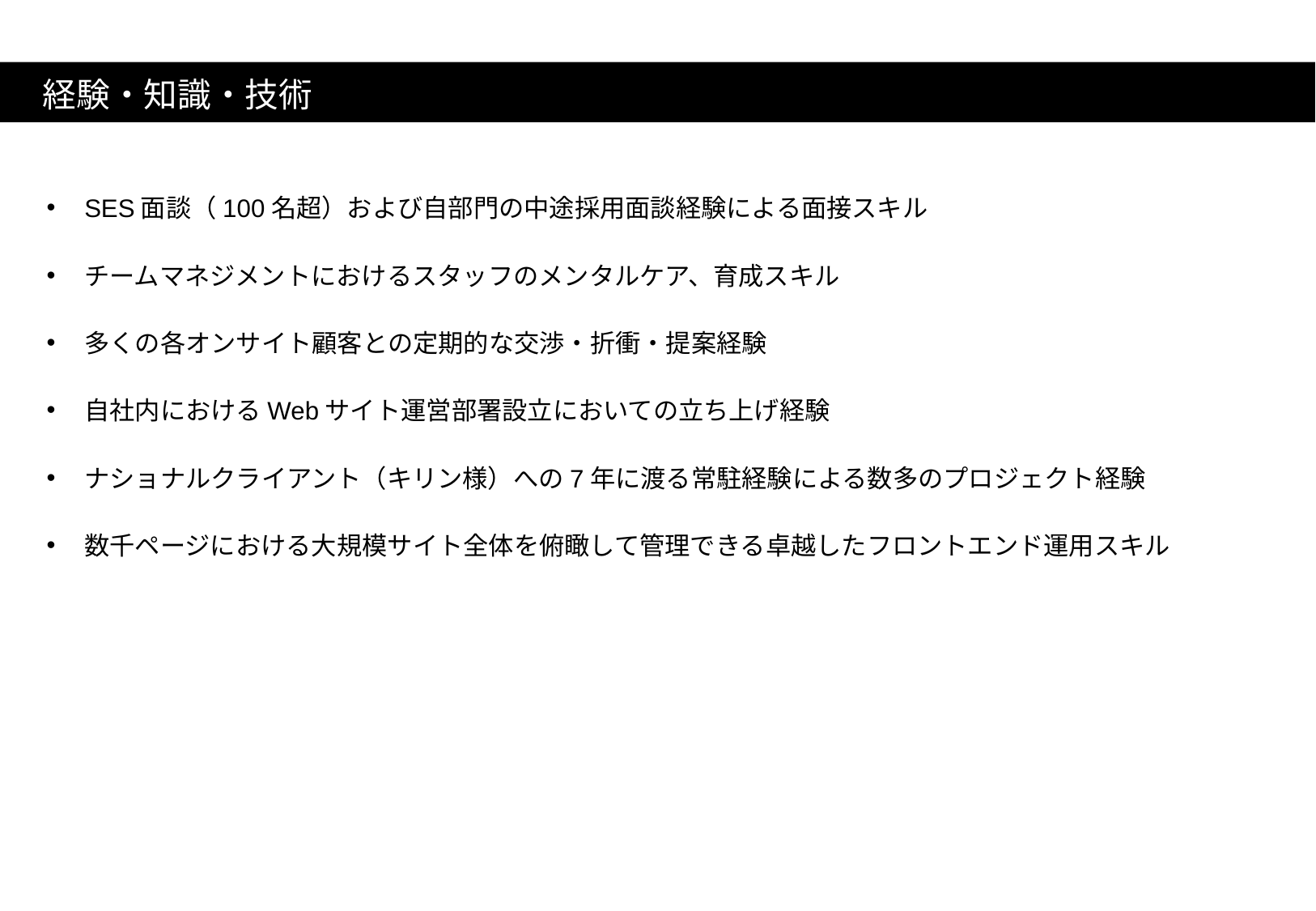

経験・知識・技術
SES面談（100名超）および自部門の中途採用面談経験による面接スキル
チームマネジメントにおけるスタッフのメンタルケア、育成スキル
多くの各オンサイト顧客との定期的な交渉・折衝・提案経験
自社内におけるWebサイト運営部署設立においての立ち上げ経験
ナショナルクライアント（キリン様）への7年に渡る常駐経験による数多のプロジェクト経験
数千ページにおける大規模サイト全体を俯瞰して管理できる卓越したフロントエンド運用スキル